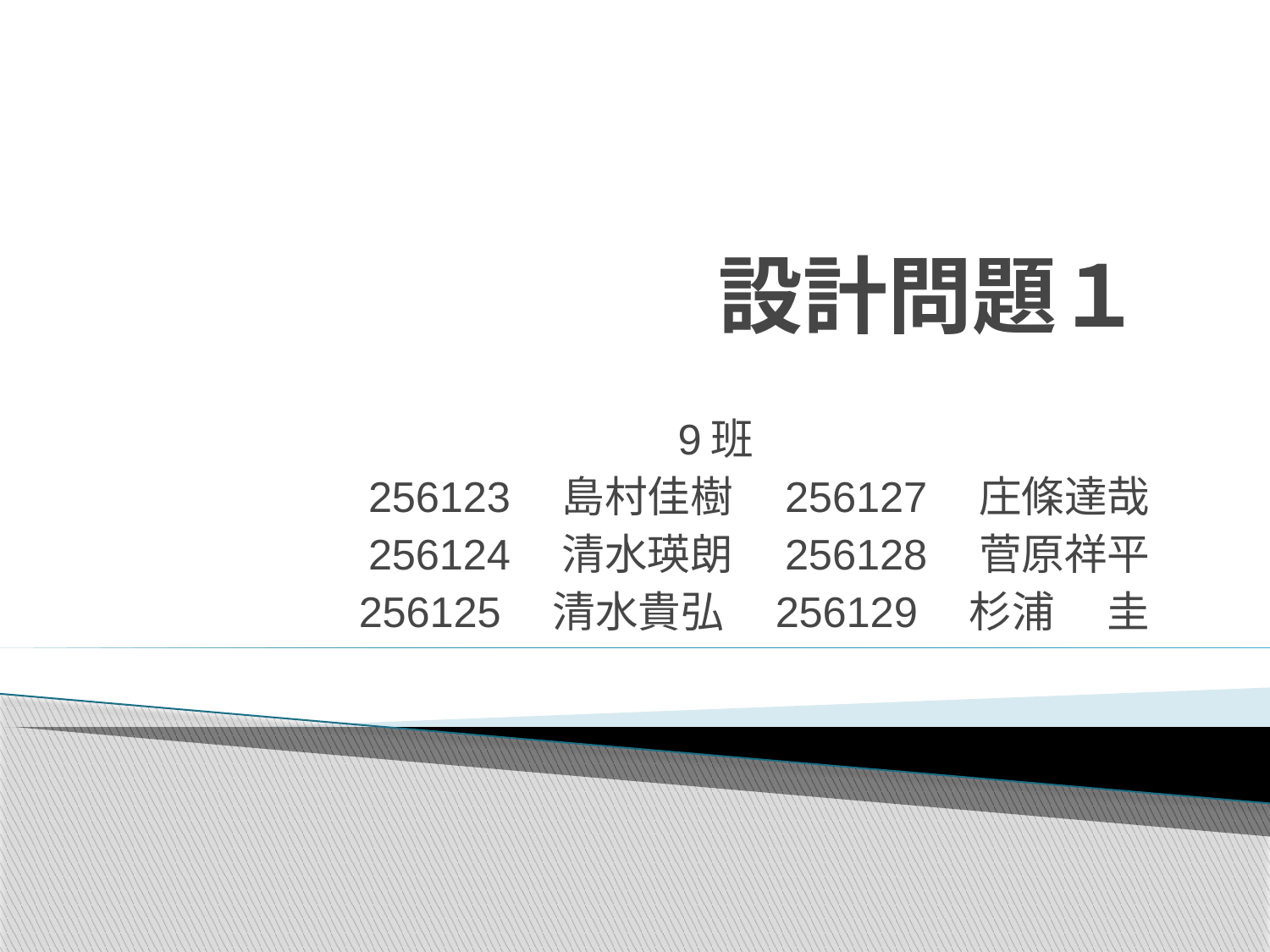

# 設計問題１
9班
256123　島村佳樹　256127　庄條達哉
256124　清水瑛朗　256128　菅原祥平
256125　清水貴弘　256129　杉浦　 圭